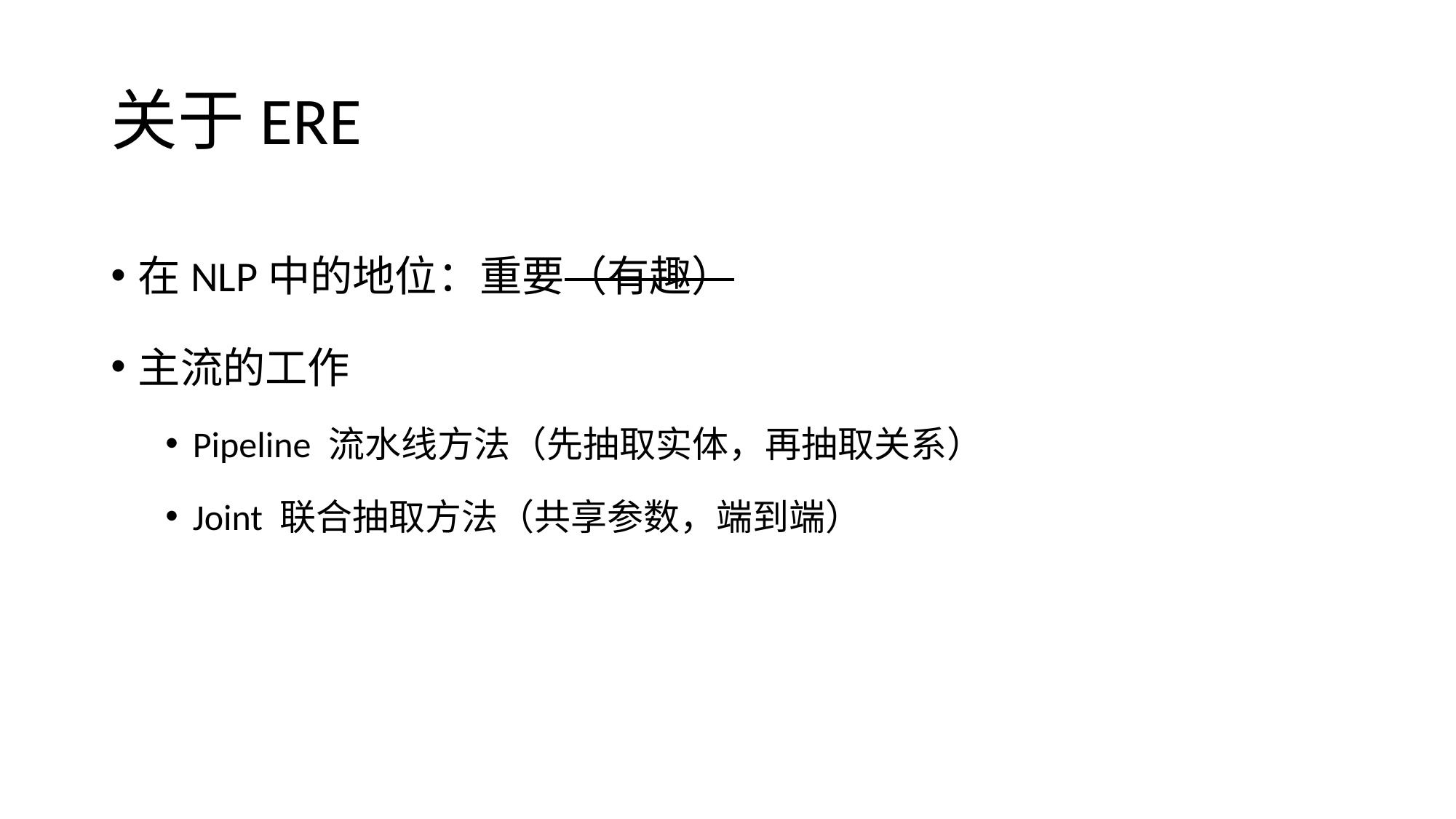

# 关于ERE
在NLP中的地位：重要（有趣）
主流的工作
Pipeline 流水线方法（先抽取实体，再抽取关系）
Joint 联合抽取方法（共享参数，端到端）